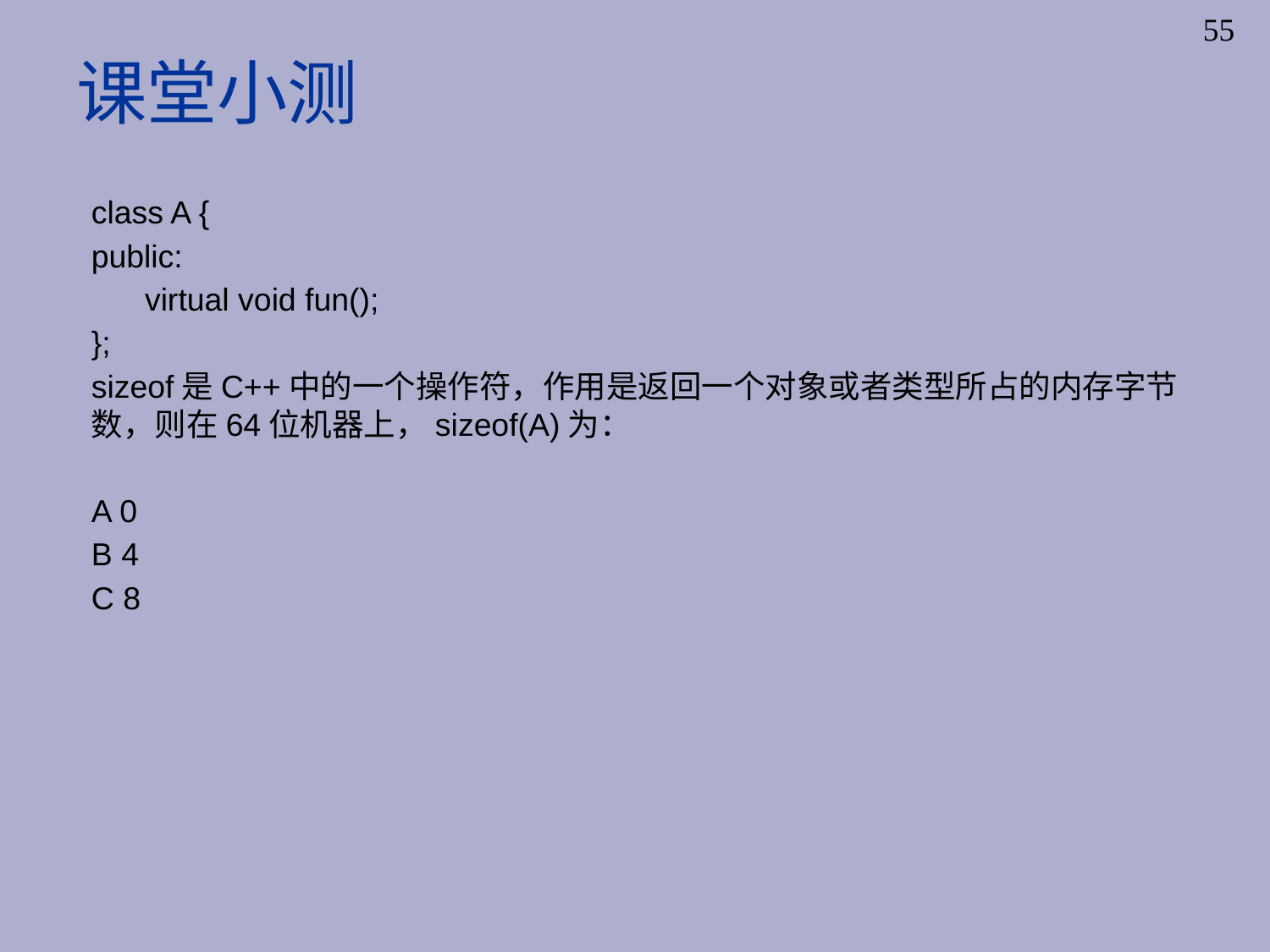

55
# 课堂小测
class A {
public:
      virtual void fun();
};
sizeof是C++中的一个操作符，作用是返回一个对象或者类型所占的内存字节数，则在64位机器上，sizeof(A)为：

A 0
B 4
C 8